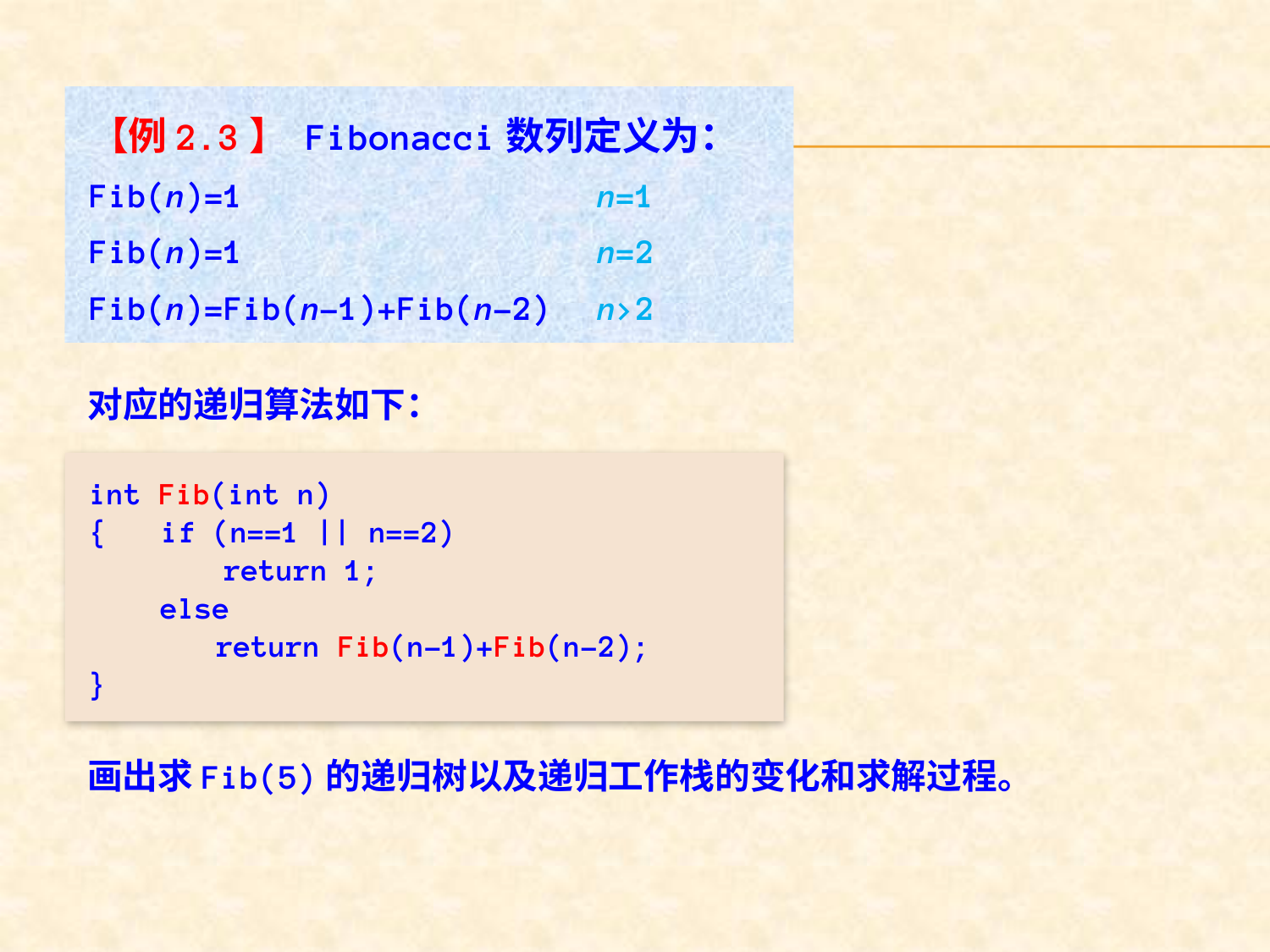

【例2.3】 Fibonacci数列定义为：
Fib(n)=1			n=1
Fib(n)=1			n=2
Fib(n)=Fib(n-1)+Fib(n-2)	n>2
对应的递归算法如下：
int Fib(int n)
{　 if (n==1 || n==2)
　　　　return 1;
　　else
	return Fib(n-1)+Fib(n-2);
}
画出求Fib(5)的递归树以及递归工作栈的变化和求解过程。
23